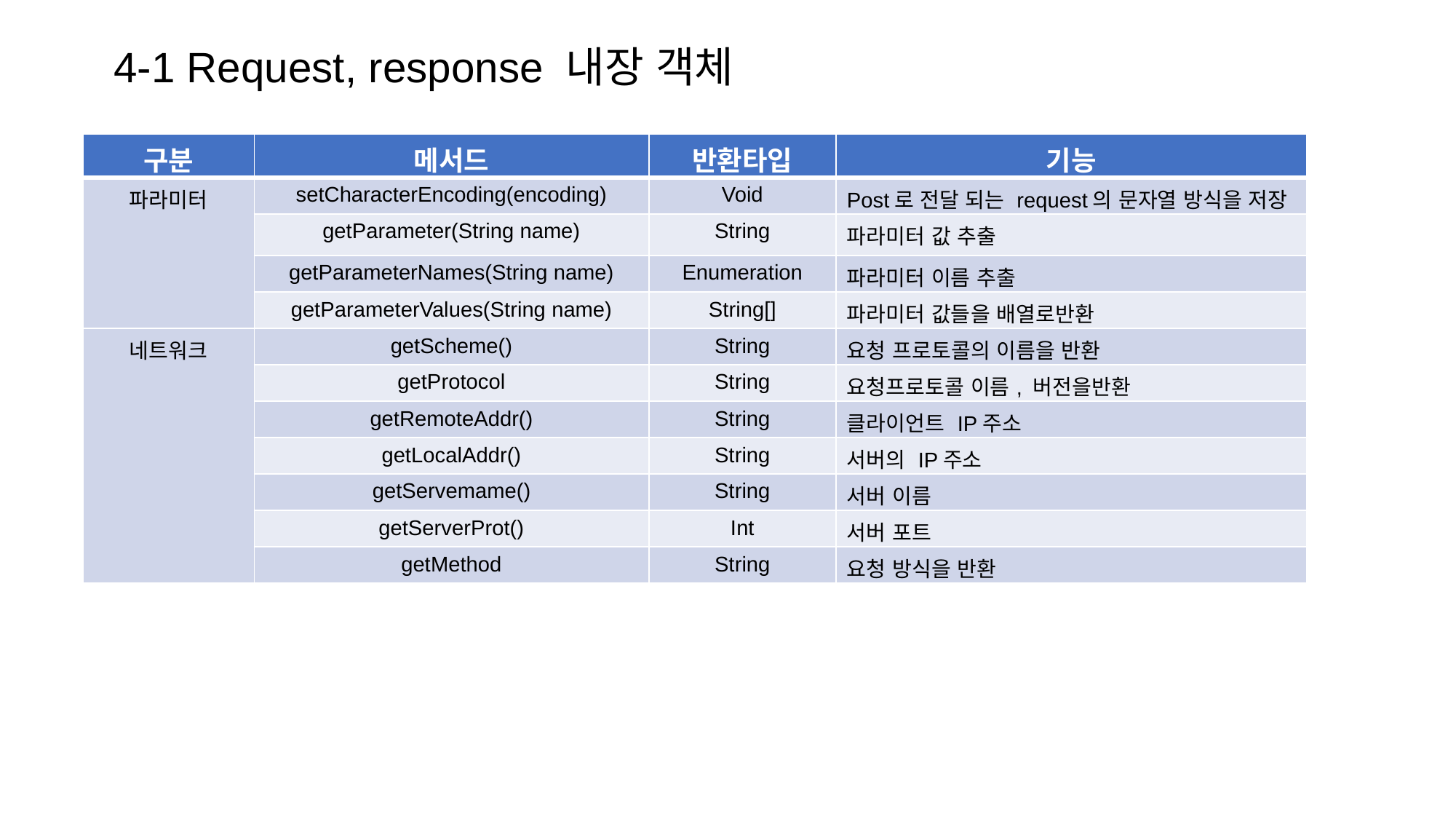

4-1 Request, response 내장 객체
| 구분 | 메서드 | 반환타입 | 기능 |
| --- | --- | --- | --- |
| 파라미터 | setCharacterEncoding(encoding) | Void | Post로 전달 되는 request의 문자열 방식을 저장 |
|  | getParameter(String name) | String | 파라미터 값 추출 |
|  | getParameterNames(String name) | Enumeration | 파라미터 이름 추출 |
|  | getParameterValues(String name) | String[] | 파라미터 값들을 배열로반환 |
| 네트워크 | getScheme() | String | 요청 프로토콜의 이름을 반환 |
|  | getProtocol | String | 요청프로토콜 이름, 버전을반환 |
|  | getRemoteAddr() | String | 클라이언트 IP주소 |
|  | getLocalAddr() | String | 서버의 IP주소 |
|  | getServemame() | String | 서버 이름 |
|  | getServerProt() | Int | 서버 포트 |
|  | getMethod | String | 요청 방식을 반환 |